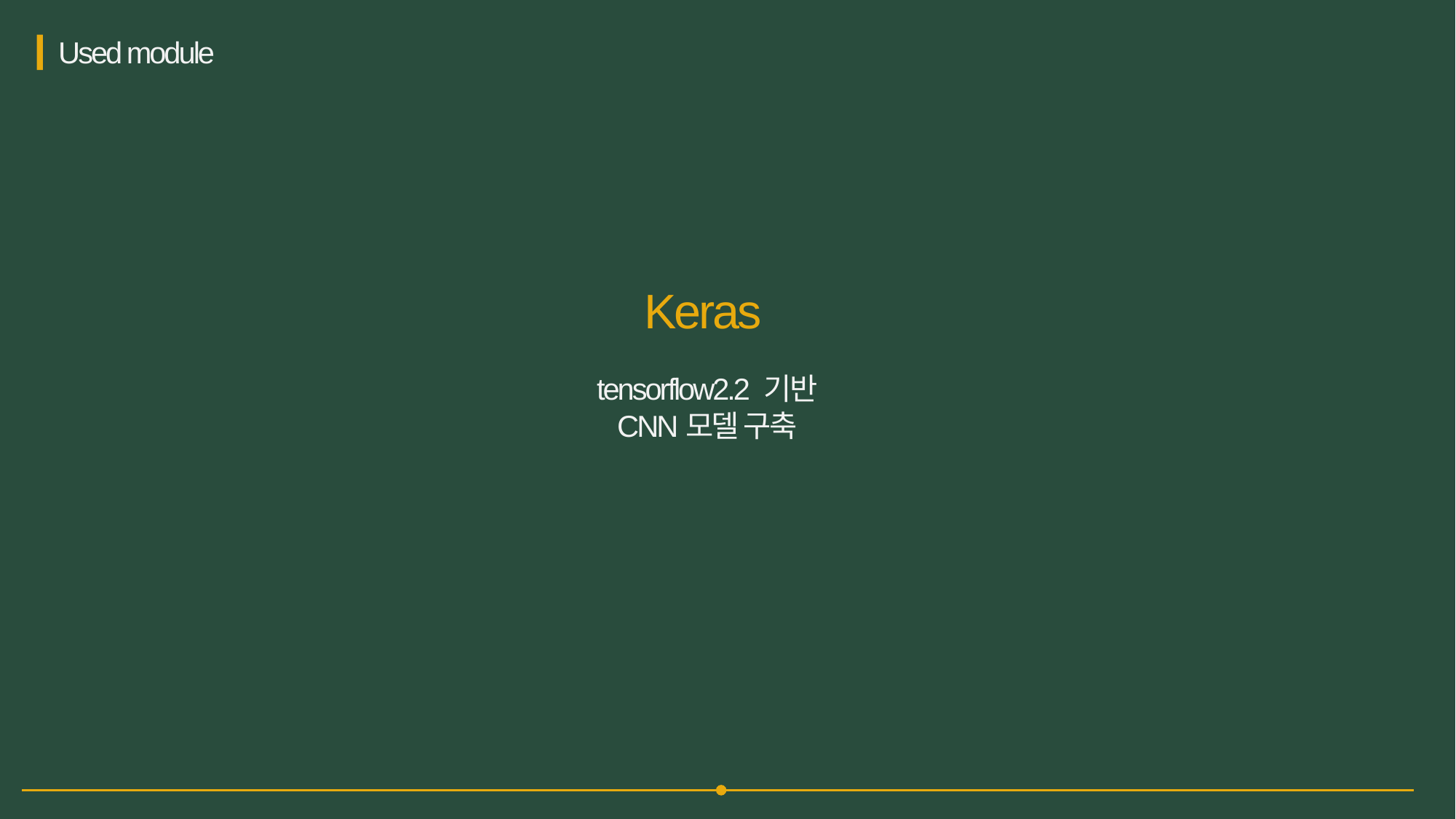

Used module

Keras
tensorflow2.2 기반
CNN모델 구축